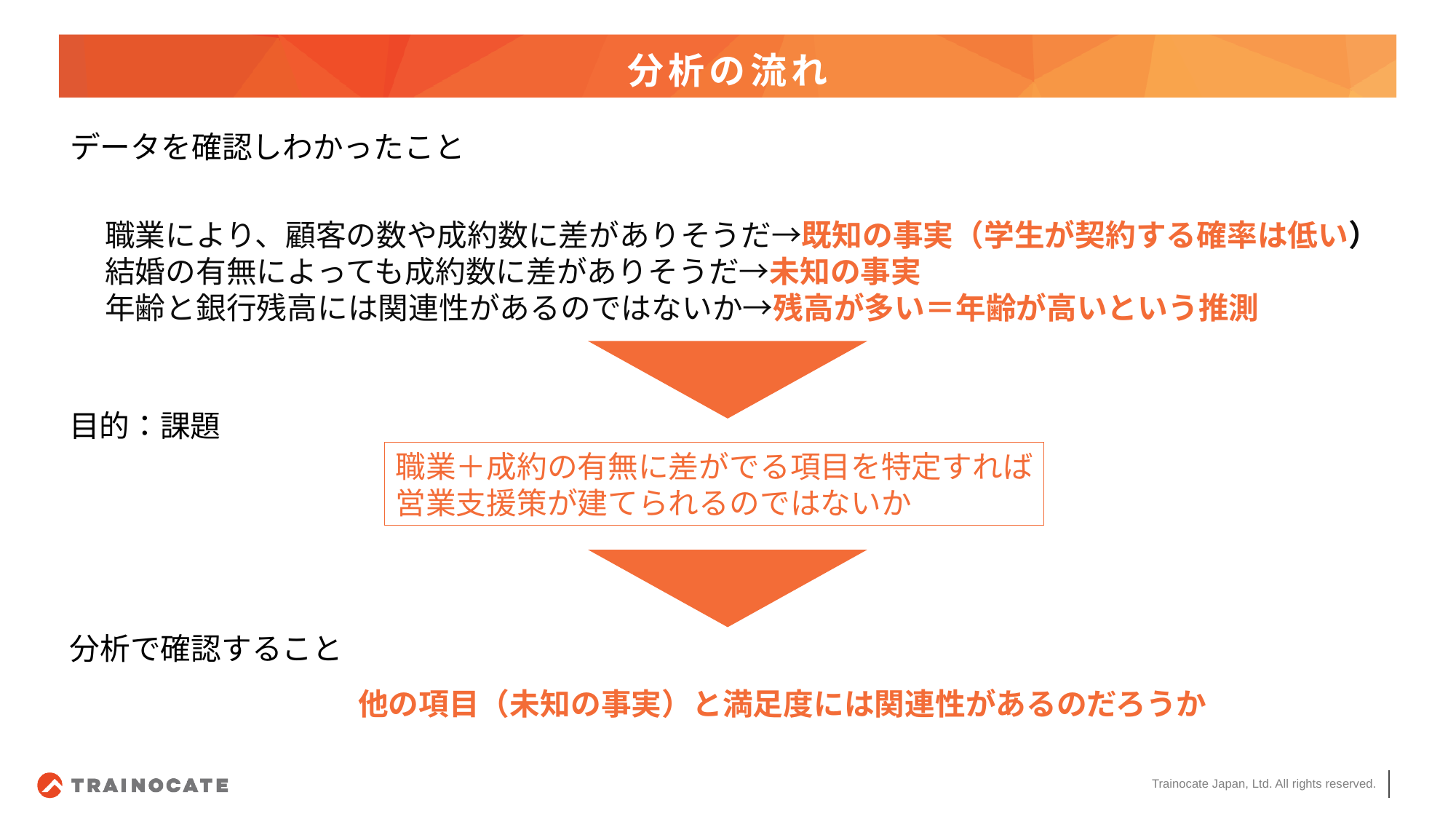

# 分析の流れ
データを確認しわかったこと
職業により、顧客の数や成約数に差がありそうだ→既知の事実（学生が契約する確率は低い）
結婚の有無によっても成約数に差がありそうだ→未知の事実
年齢と銀行残高には関連性があるのではないか→残高が多い＝年齢が高いという推測

目的：課題
職業＋成約の有無に差がでる項目を特定すれば
営業支援策が建てられるのではないか

分析で確認すること
他の項目（未知の事実）と満足度には関連性があるのだろうか